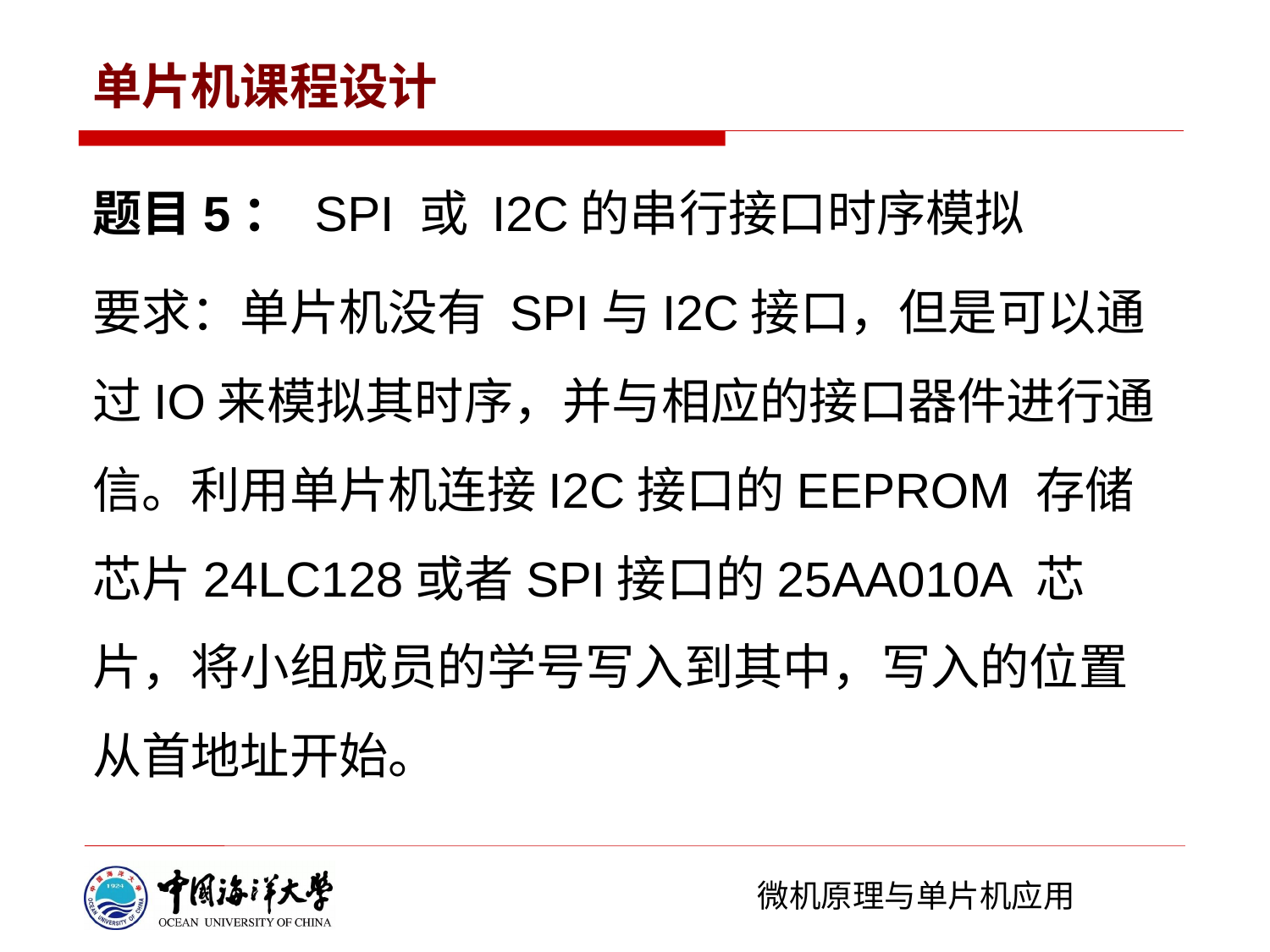

# 单片机课程设计
题目5： SPI 或 I2C的串行接口时序模拟
要求：单片机没有 SPI与I2C接口，但是可以通过IO来模拟其时序，并与相应的接口器件进行通信。利用单片机连接I2C接口的EEPROM 存储芯片24LC128或者SPI接口的25AA010A 芯片，将小组成员的学号写入到其中，写入的位置从首地址开始。